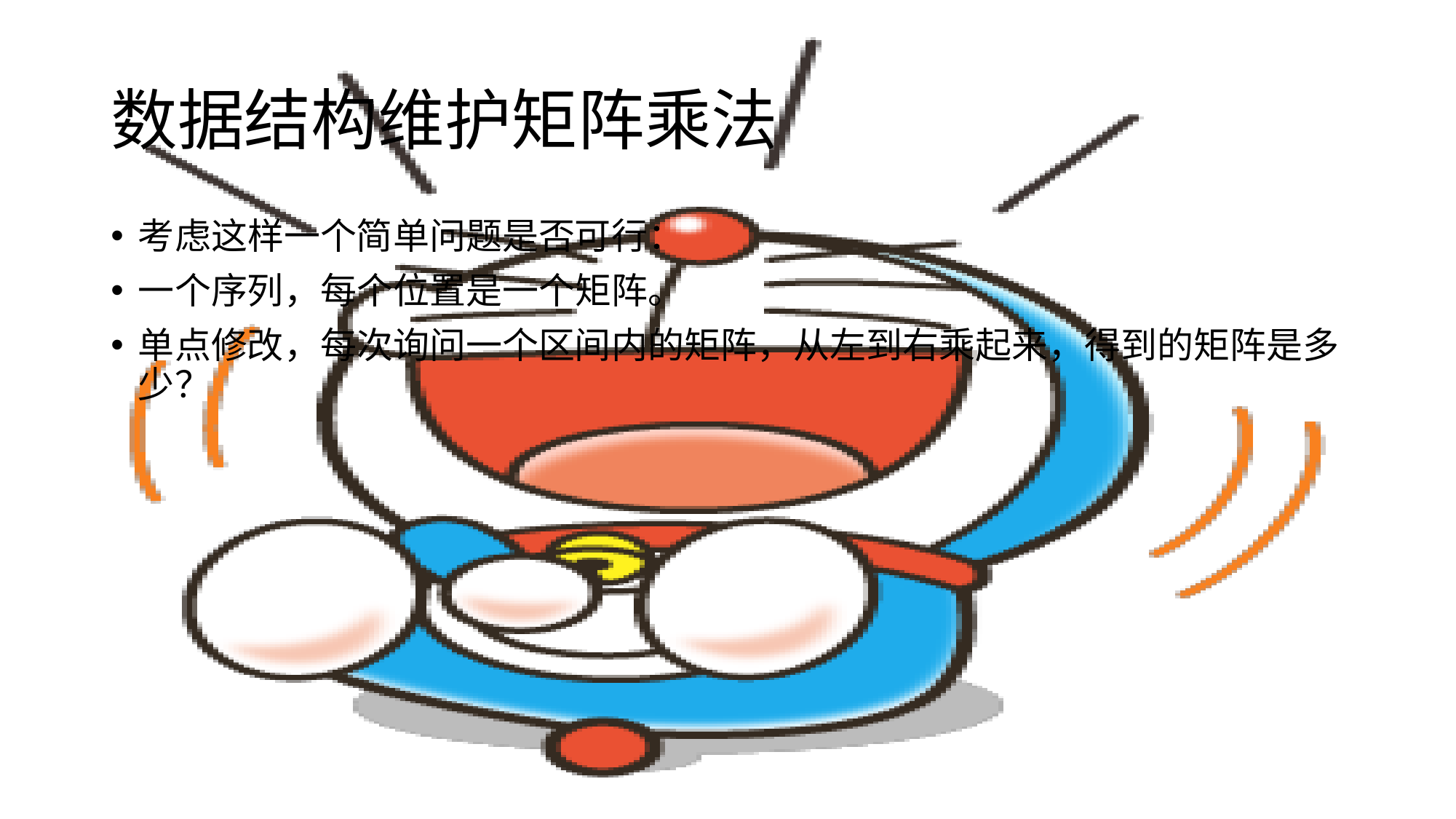

# 数据结构维护矩阵乘法
考虑这样一个简单问题是否可行：
一个序列，每个位置是一个矩阵。
单点修改，每次询问一个区间内的矩阵，从左到右乘起来，得到的矩阵是多少？